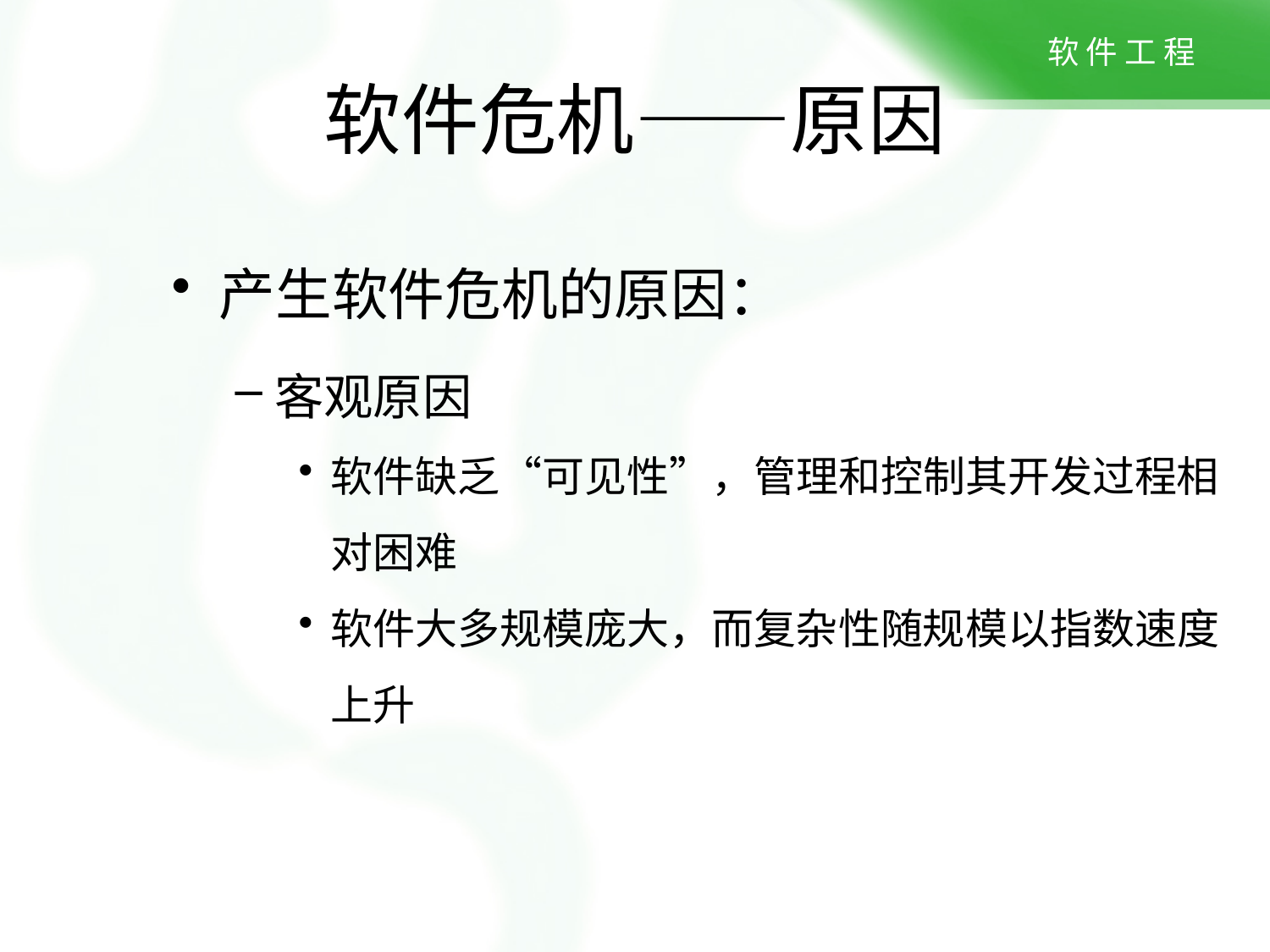

# 软件危机——原因
产生软件危机的原因：
客观原因
软件缺乏“可见性”，管理和控制其开发过程相对困难
软件大多规模庞大，而复杂性随规模以指数速度上升